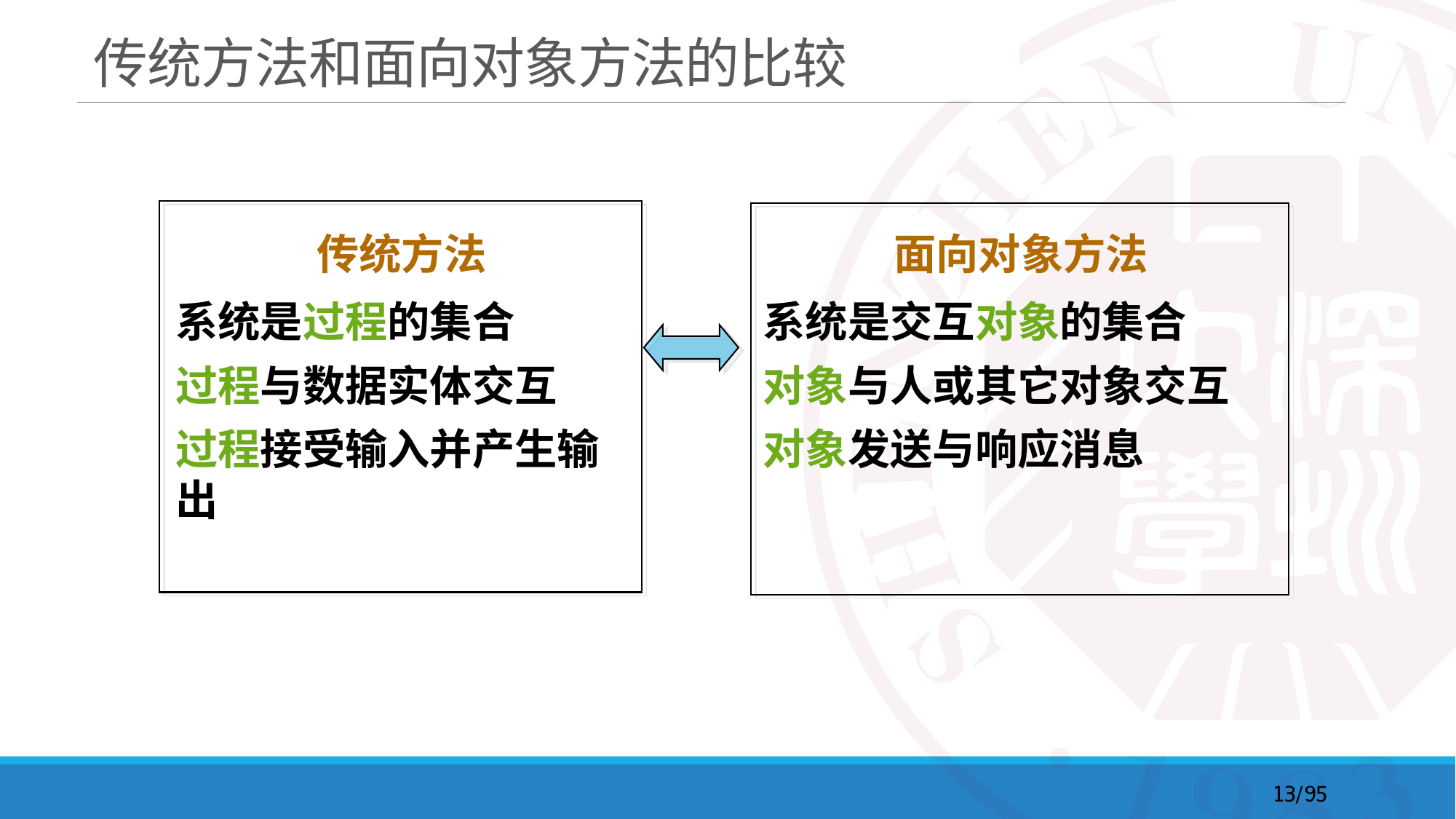

# 传统方法和面向对象方法的比较

传统方法
系统是过程的集合
过程与数据实体交互
过程接受输入并产生输出
面向对象方法
系统是交互对象的集合
对象与人或其它对象交互
对象发送与响应消息

13/95